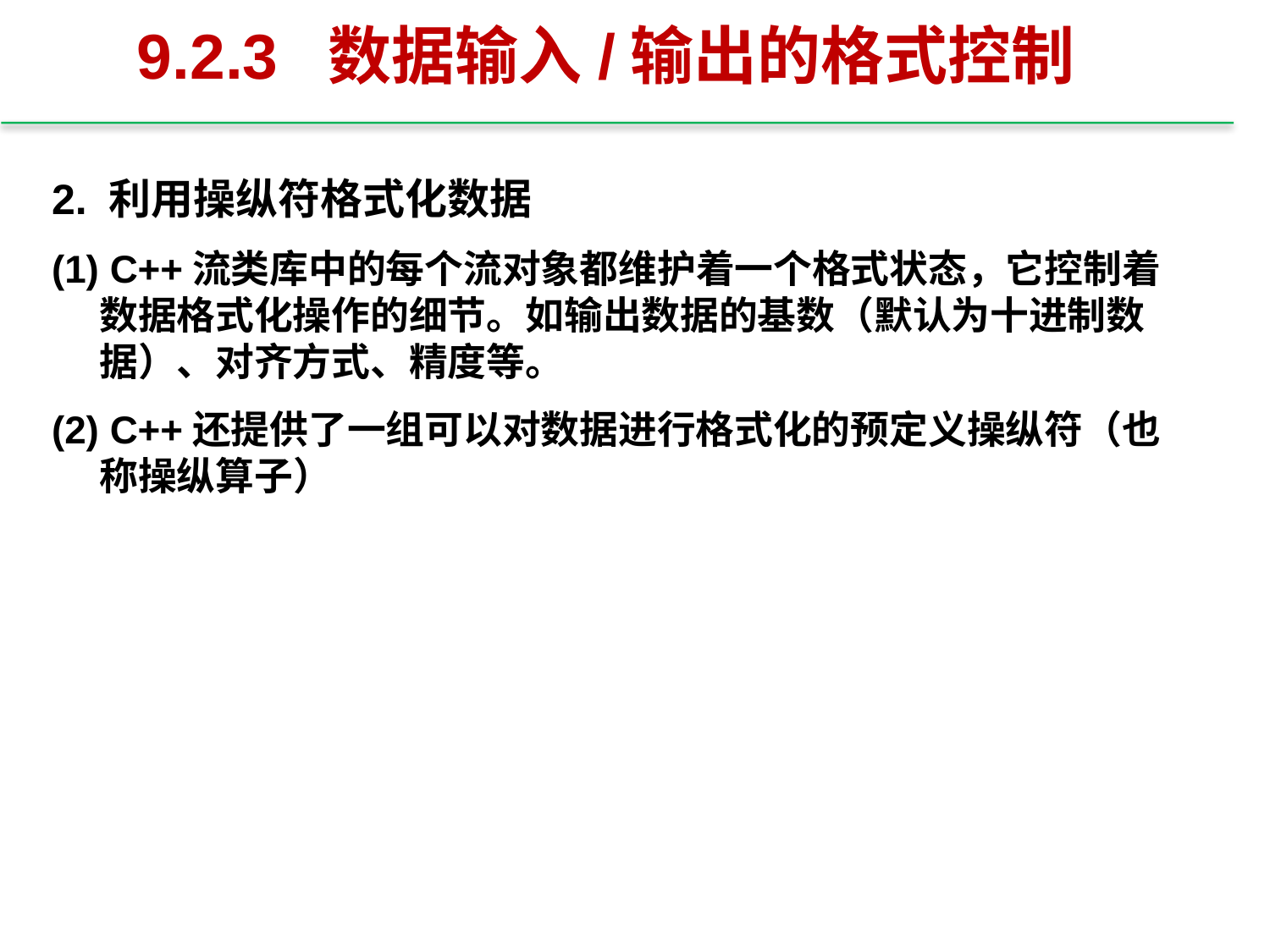

# 9.2.3  数据输入/输出的格式控制
2. 利用操纵符格式化数据
(1) C++流类库中的每个流对象都维护着一个格式状态，它控制着数据格式化操作的细节。如输出数据的基数（默认为十进制数据）、对齐方式、精度等。
(2) C++还提供了一组可以对数据进行格式化的预定义操纵符（也称操纵算子）